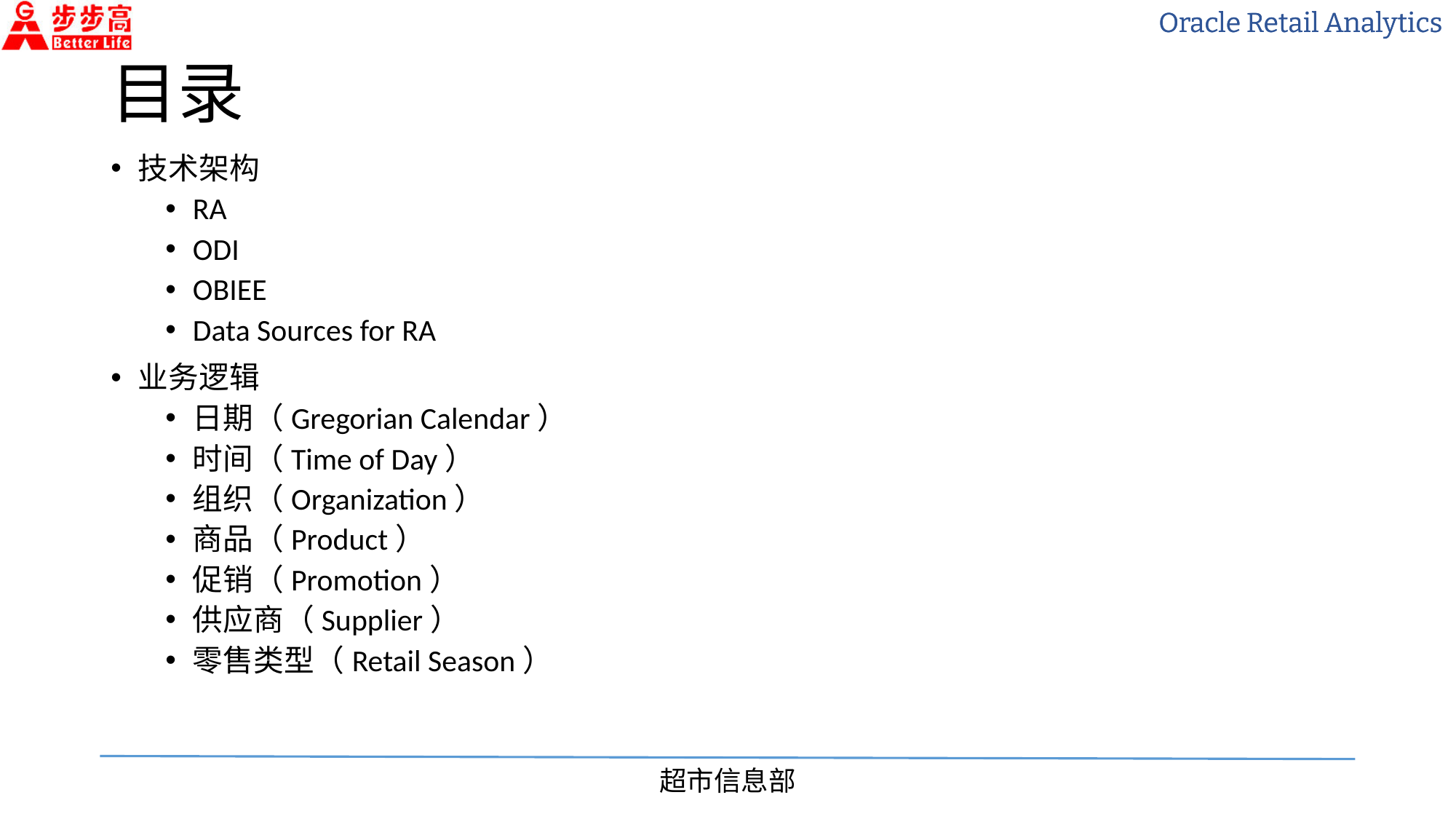

# 目录
技术架构
RA
ODI
OBIEE
Data Sources for RA
业务逻辑
日期（Gregorian Calendar）
时间（Time of Day）
组织（Organization）
商品（Product）
促销（Promotion）
供应商（Supplier）
零售类型（Retail Season）